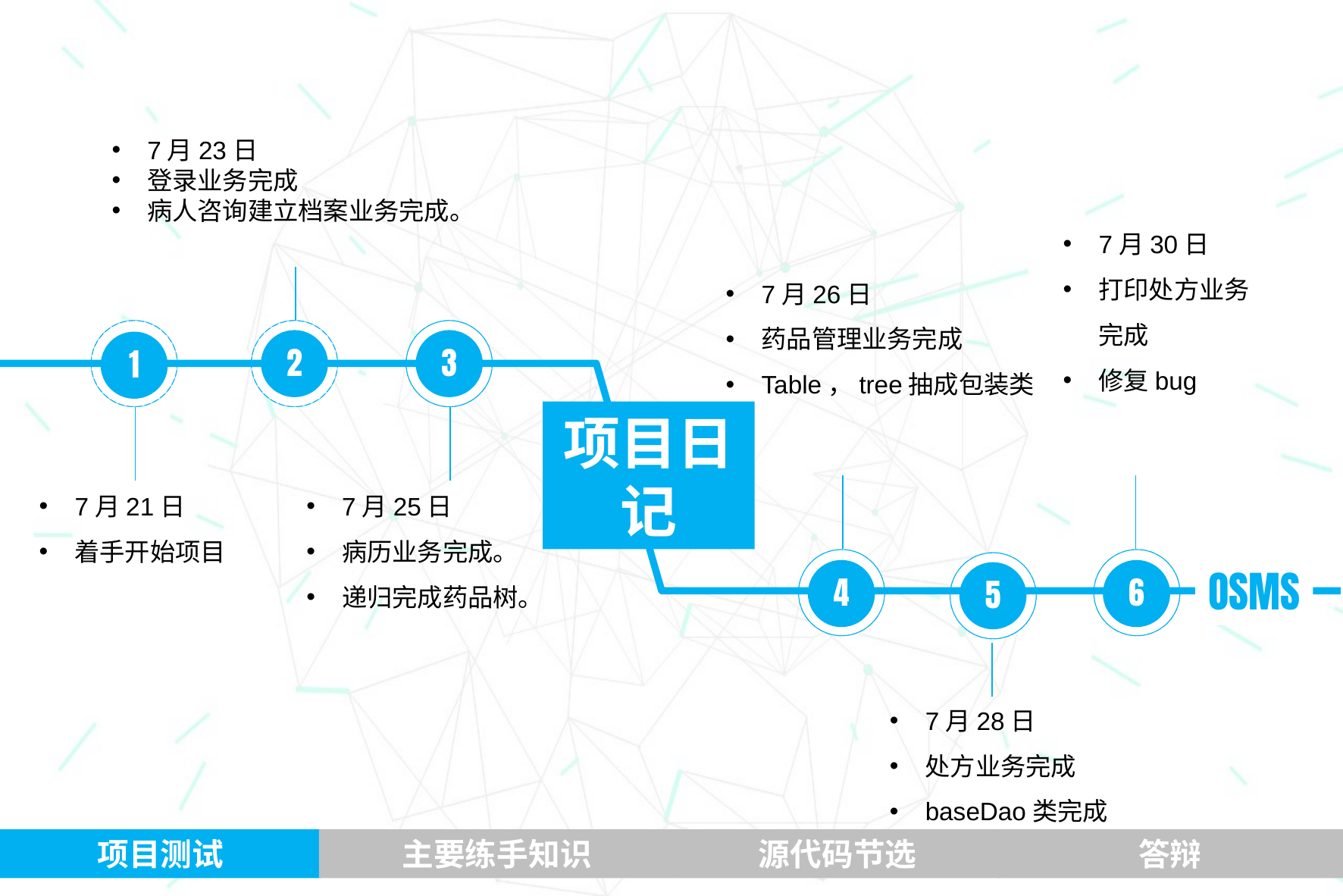

7月23日
登录业务完成
病人咨询建立档案业务完成。
7月30日
打印处方业务完成
修复bug
7月26日
药品管理业务完成
Table，tree抽成包装类

2
3
1

项目日记
7月21日
着手开始项目
7月25日
病历业务完成。
递归完成药品树。

4
6
OSMS
5
7月28日
处方业务完成
baseDao类完成
项目测试
主要练手知识
源代码节选
答辩